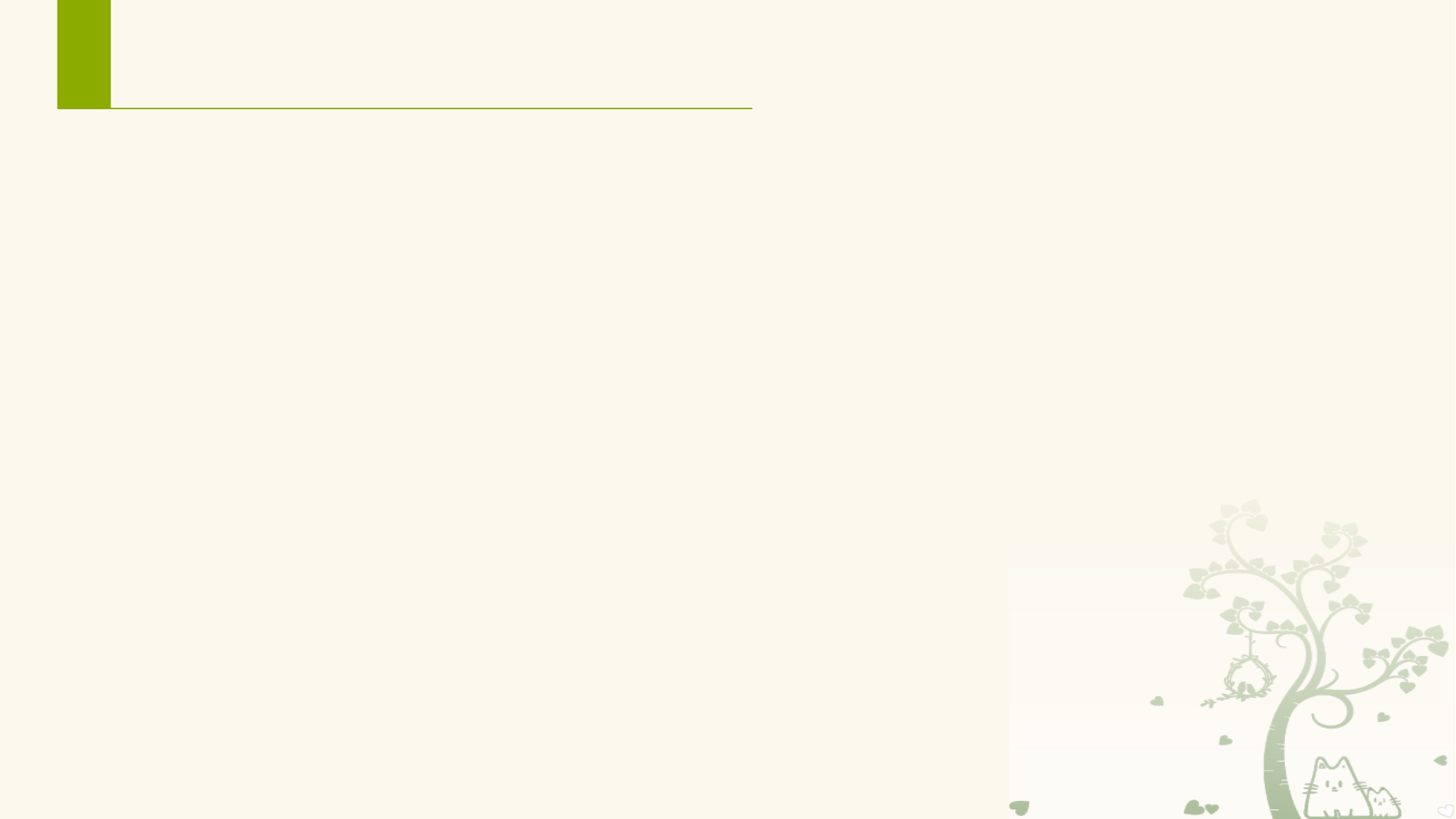

# 4. Android四大基本组件
Android程序拥有四大基本组件
Activity 			活动，提供可视化用户界面
Content Provider 	内容提供者，共享的持久数据存储机制
BroadcastReceiver 	广播接收器，接收来自系统和应用程序的广播信息
Service 			服务，执行持续、耗时且无需用户界面交互的操作
并不是每个程序都必须包含这些组件，但一般都由上面的一个或多个组件构成